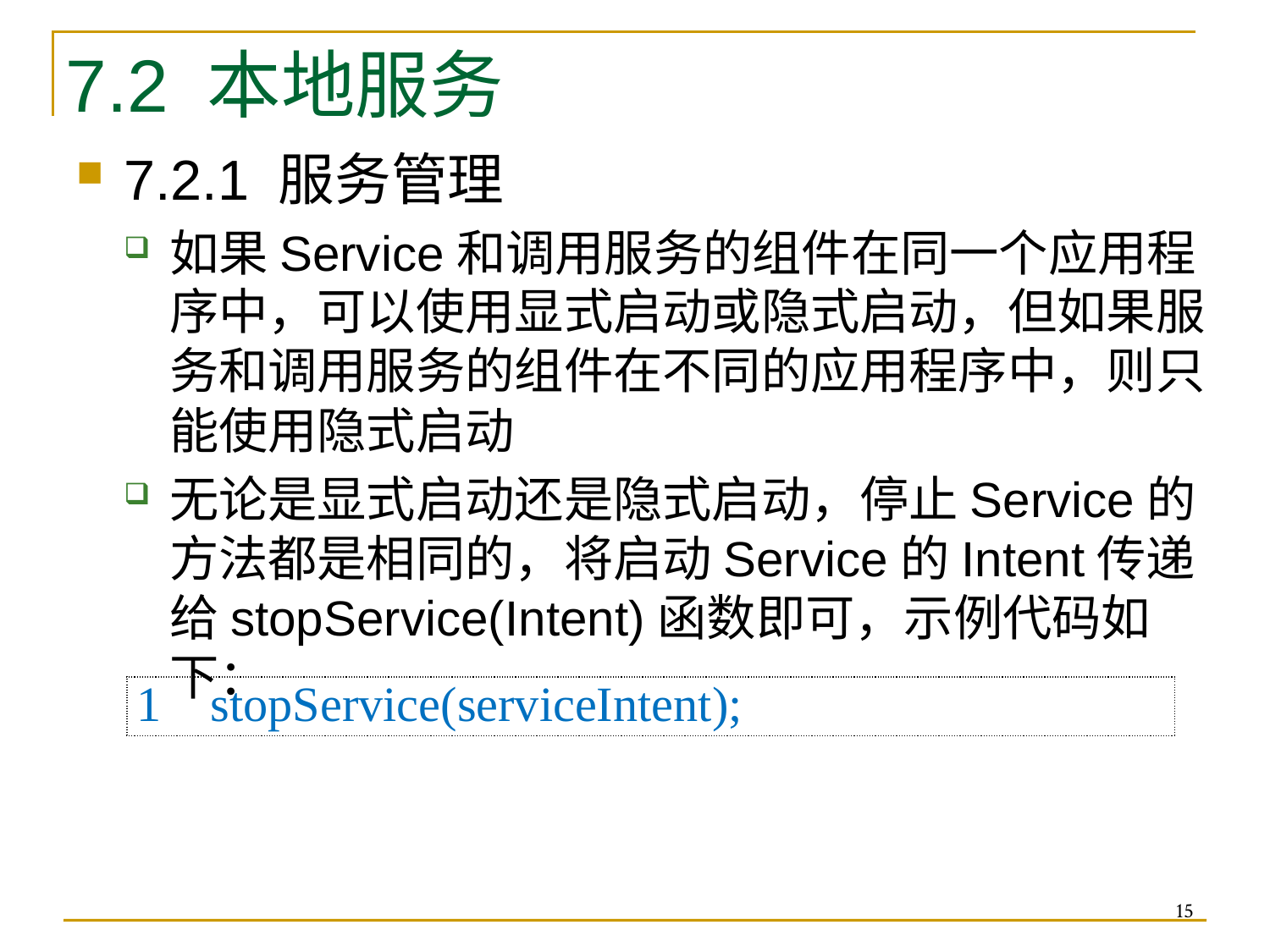

7.2 本地服务
7.2.1 服务管理
如果Service和调用服务的组件在同一个应用程序中，可以使用显式启动或隐式启动，但如果服务和调用服务的组件在不同的应用程序中，则只能使用隐式启动
无论是显式启动还是隐式启动，停止Service的方法都是相同的，将启动Service的Intent传递给stopService(Intent)函数即可，示例代码如下：

| 1 stopService(serviceIntent); |
| --- |
15